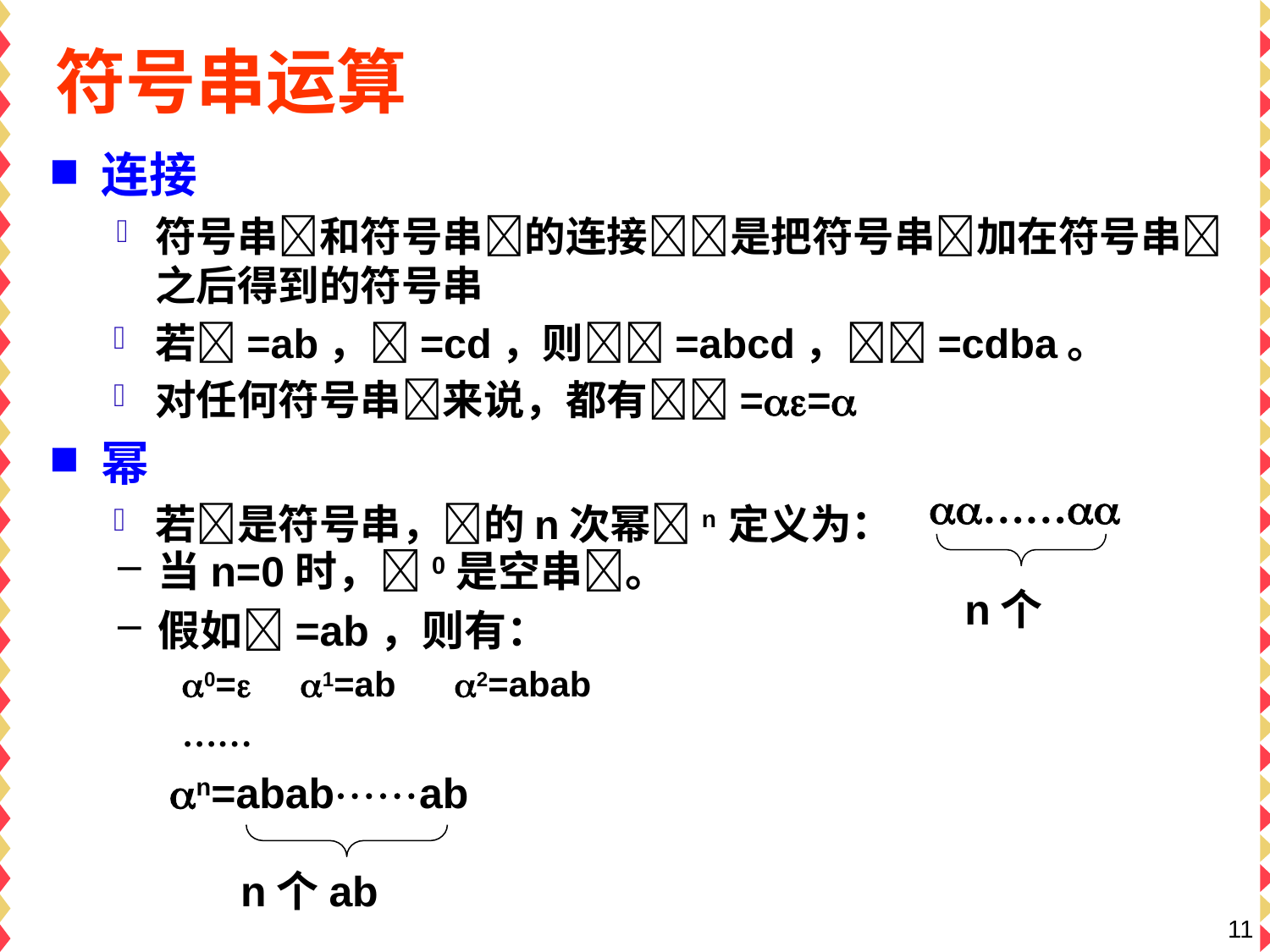

# 符号串运算
连接
符号串α和符号串β的连接αβ是把符号串β加在符号串α之后得到的符号串
若α=ab，β=cd，则αβ=abcd，βα=cdba。
对任何符号串α来说，都有εα=αε=α
幂
若α是符号串，α的n次幂αn 定义为：

αα……αα

   n个
当n=0时，α0是空串ε。
假如α=ab，则有：
α0=ε     α1=ab      α2=abab
……

αn=abab……ab

      n个ab
11